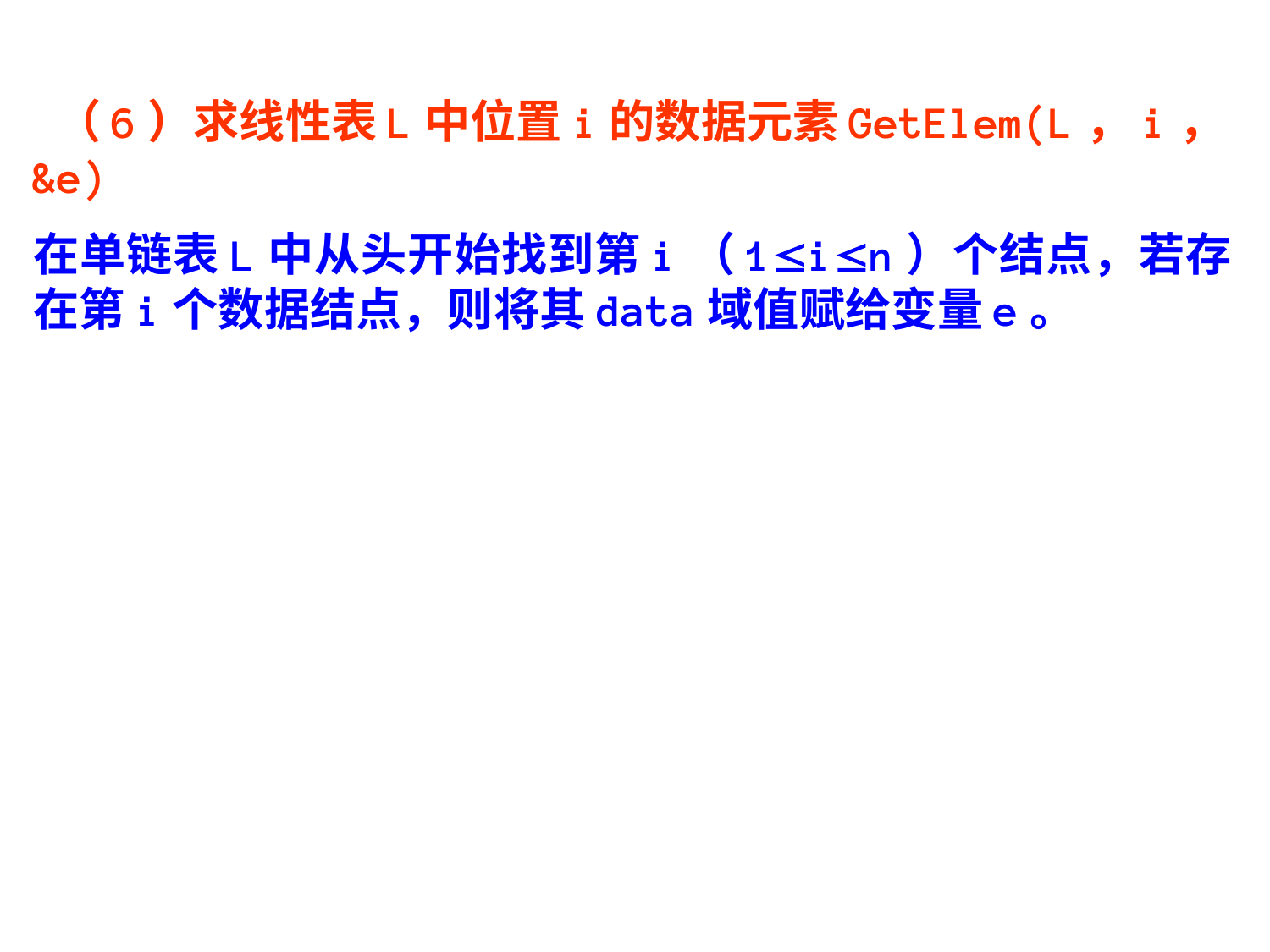

（6）求线性表L中位置i的数据元素GetElem(L，i，&e)
在单链表L中从头开始找到第i（1≤i≤n）个结点，若存在第i个数据结点，则将其data域值赋给变量e。